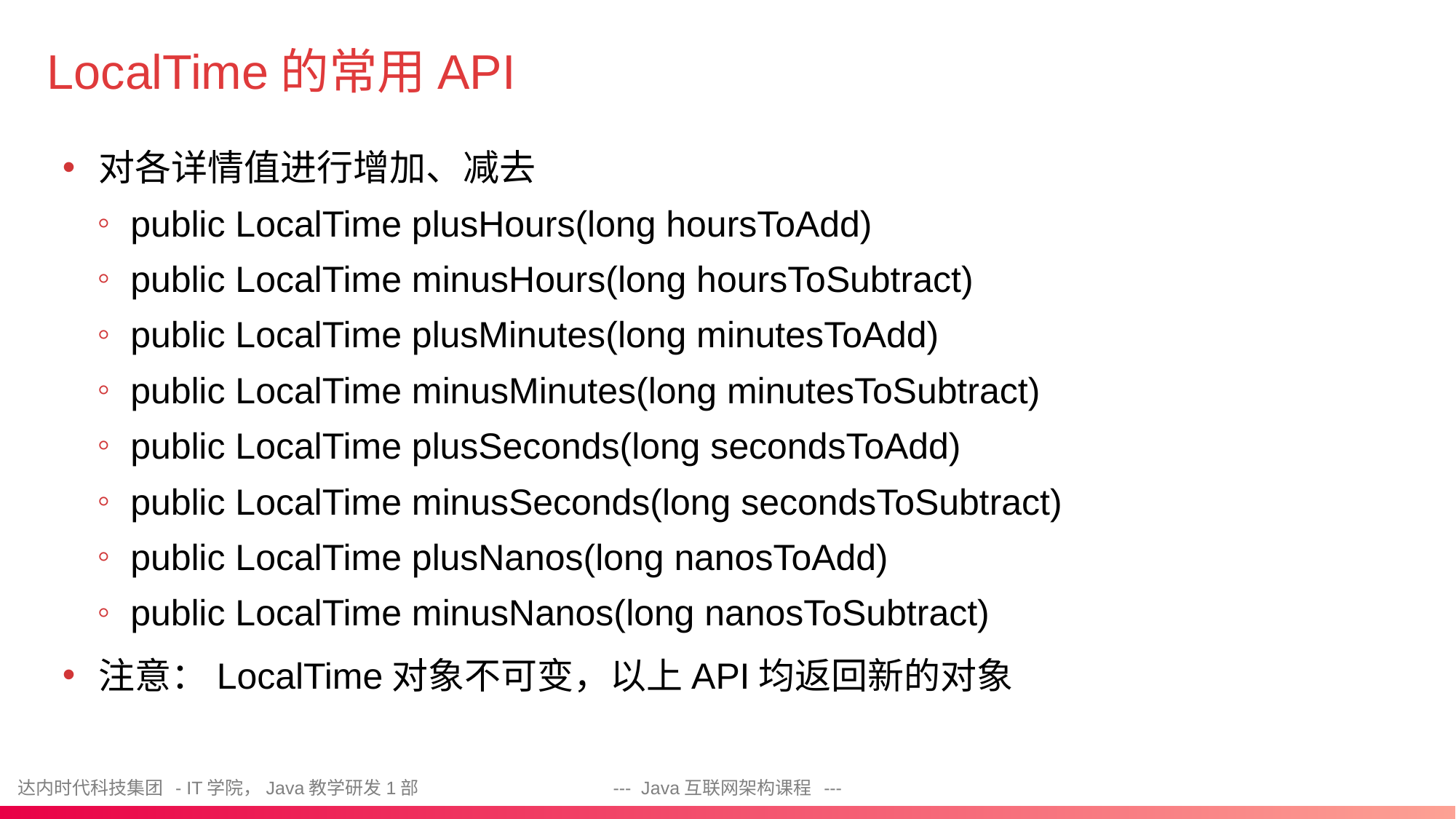

# LocalTime的常用API
对各详情值进行增加、减去
public LocalTime plusHours(long hoursToAdd)
public LocalTime minusHours(long hoursToSubtract)
public LocalTime plusMinutes(long minutesToAdd)
public LocalTime minusMinutes(long minutesToSubtract)
public LocalTime plusSeconds(long secondsToAdd)
public LocalTime minusSeconds(long secondsToSubtract)
public LocalTime plusNanos(long nanosToAdd)
public LocalTime minusNanos(long nanosToSubtract)
注意：LocalTime对象不可变，以上API均返回新的对象